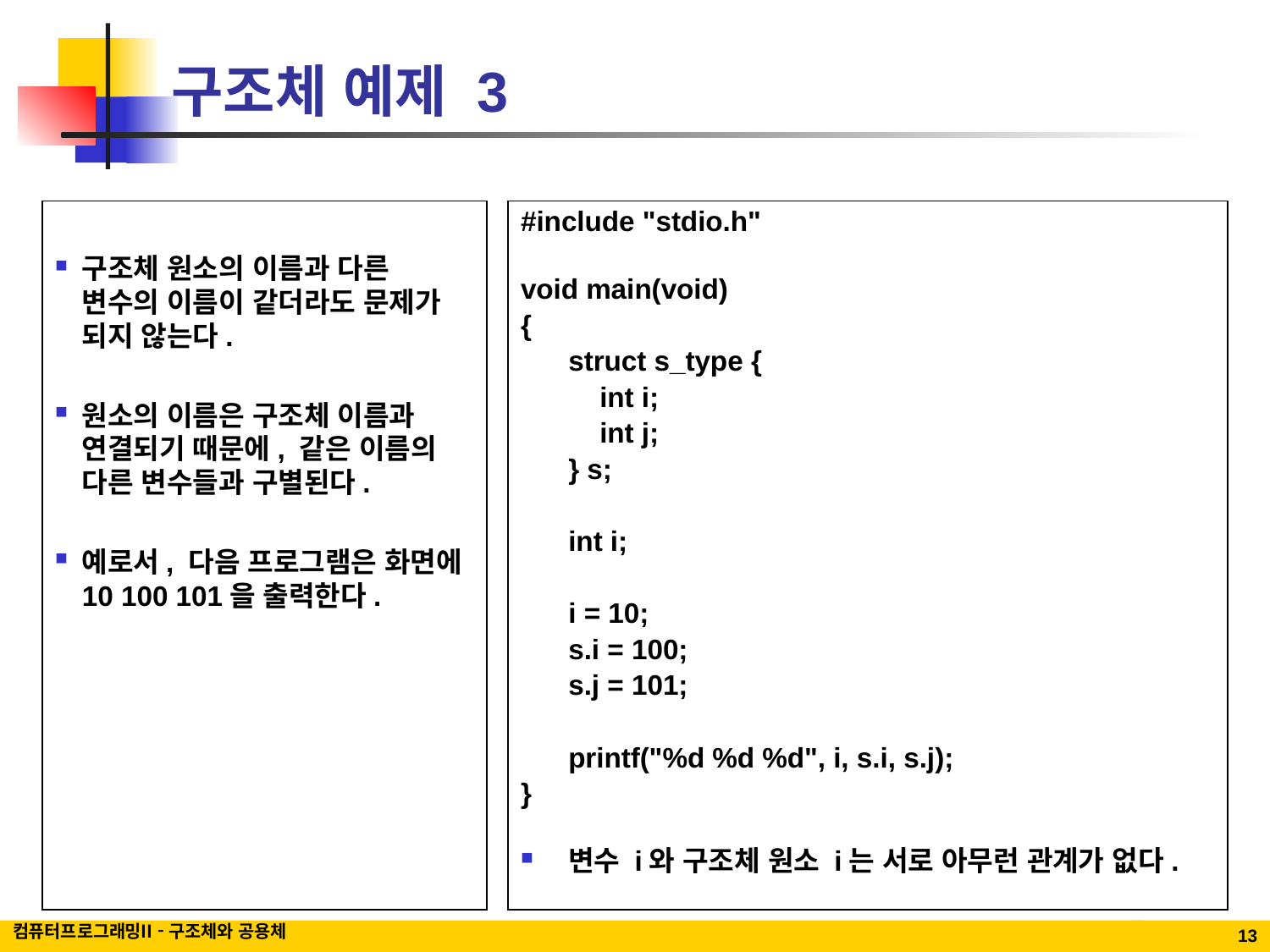

# 구조체 예제 3

구조체 원소의 이름과 다른 변수의 이름이 같더라도 문제가 되지 않는다.

원소의 이름은 구조체 이름과 연결되기 때문에, 같은 이름의 다른 변수들과 구별된다.

예로서, 다음 프로그램은 화면에 10 100 101을 출력한다.

#include "stdio.h"

void main(void)
{
	struct s_type {
	    int i;
	    int j;
	} s;

	int i;

	i = 10;
	s.i = 100;
	s.j = 101;

	printf("%d %d %d", i, s.i, s.j);
}

변수 i와 구조체 원소 i는 서로 아무런 관계가 없다.
컴퓨터프로그래밍II - 구조체와 공용체
13